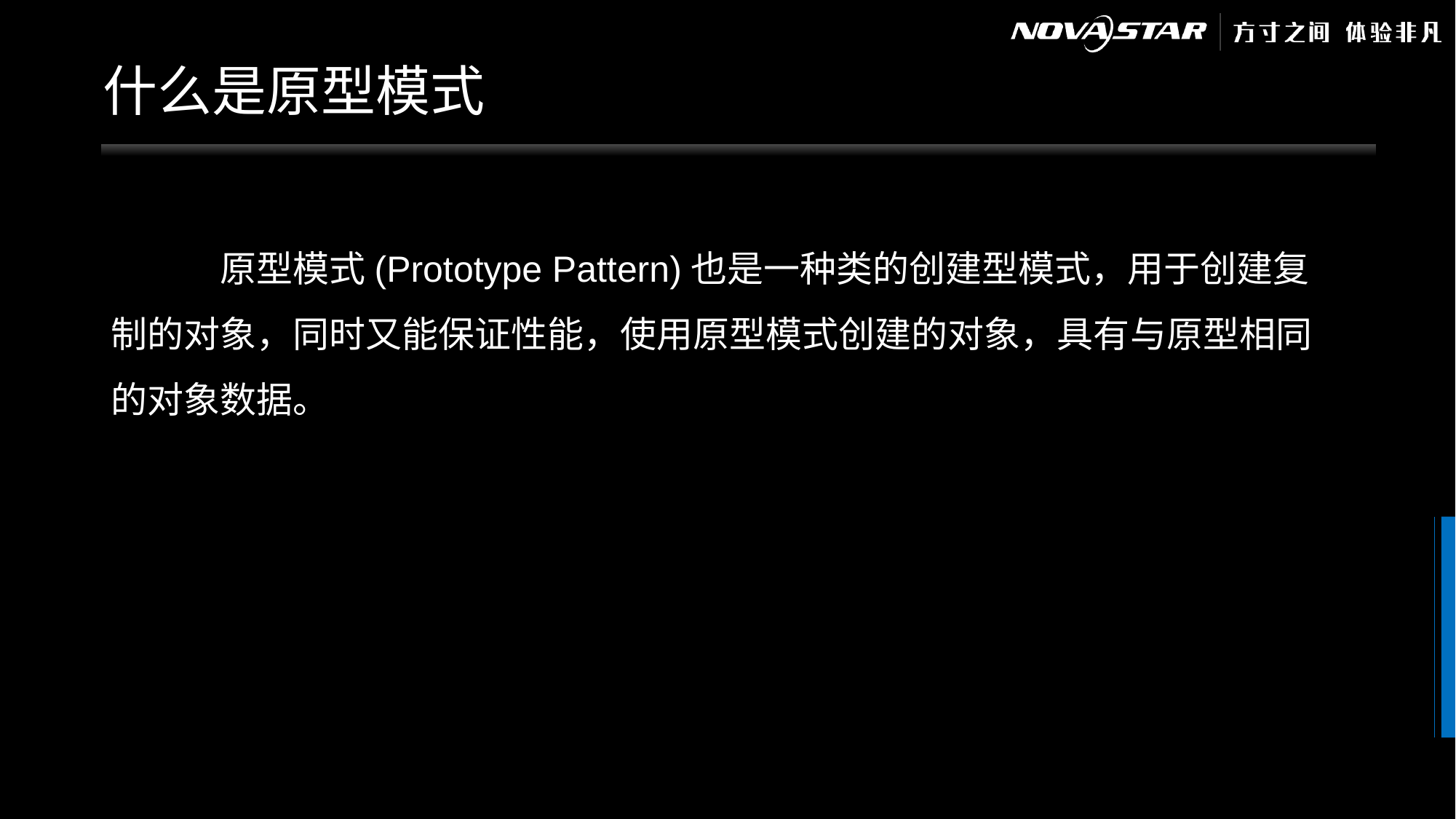

# 什么是原型模式

	原型模式(Prototype Pattern)也是一种类的创建型模式，用于创建复制的对象，同时又能保证性能，使用原型模式创建的对象，具有与原型相同的对象数据。